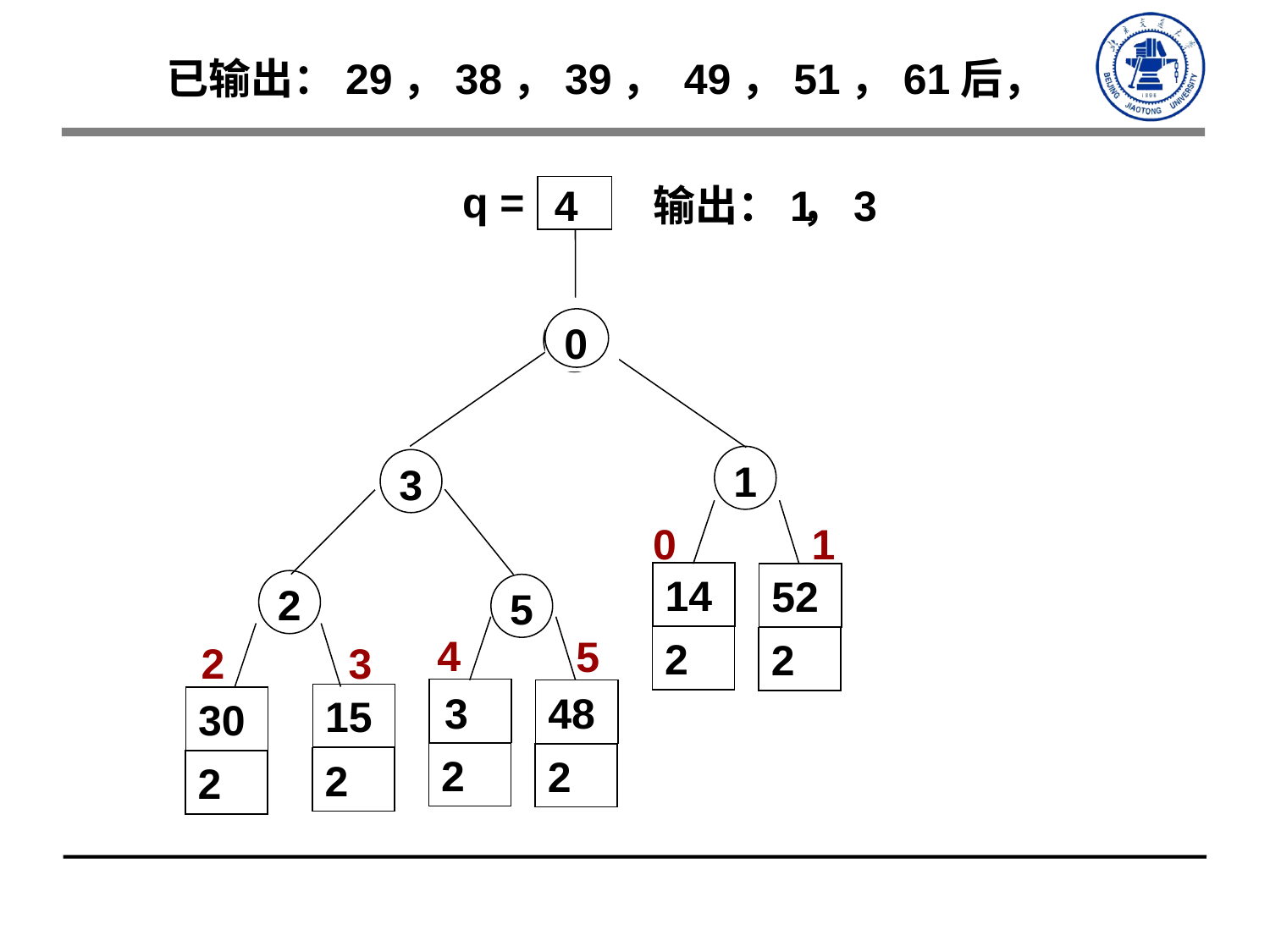

已输出：29，38，39， 49，51，61后，
q =
1

4

1

3

0
1
14
2
52
2

2

5

4
5
2
3
1
2
48
2
15
2
30
2
4

输出：1
，3

0
3